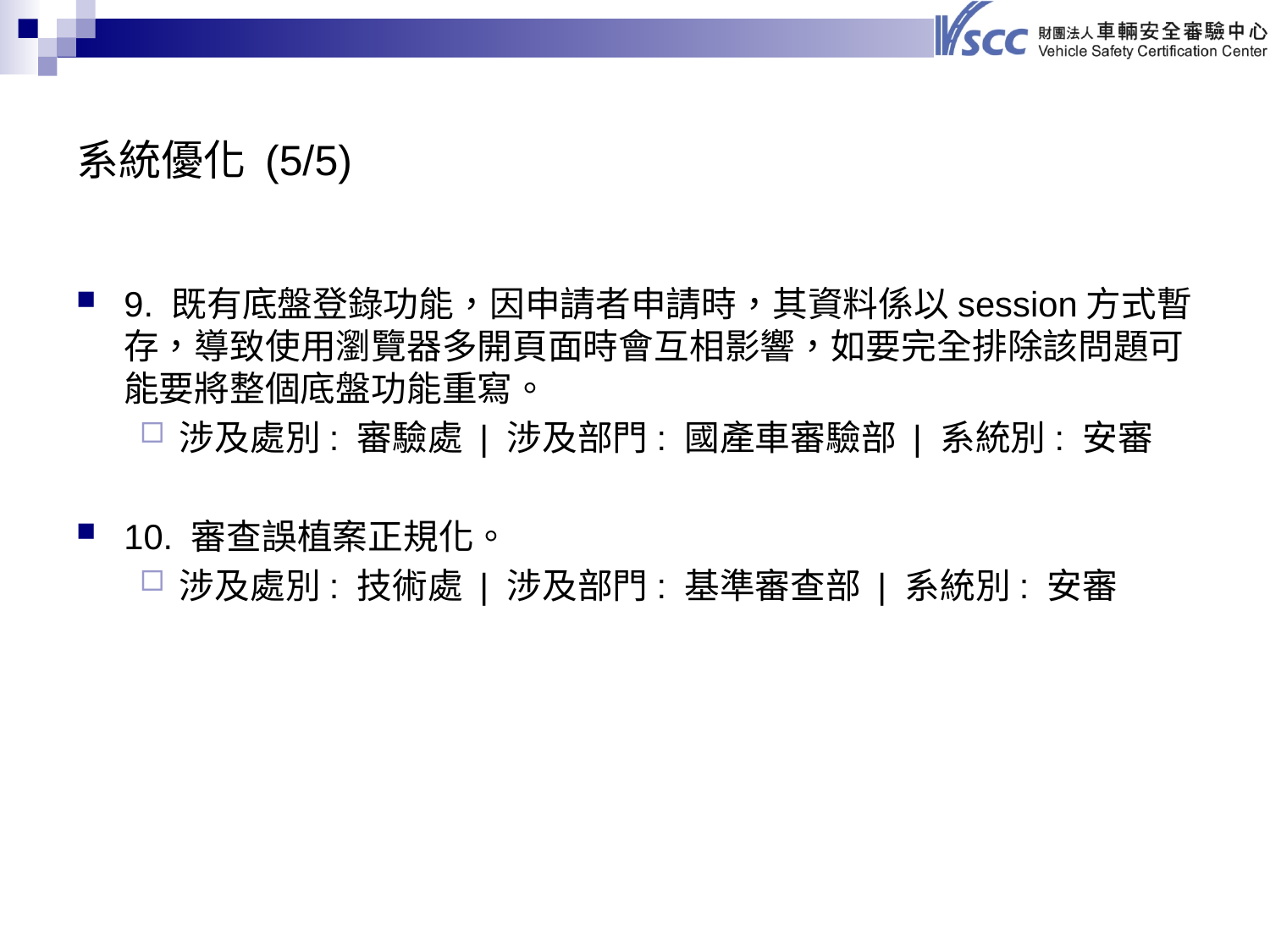

# 系統優化 (5/5)
9. 既有底盤登錄功能，因申請者申請時，其資料係以session方式暫存，導致使用瀏覽器多開頁面時會互相影響，如要完全排除該問題可能要將整個底盤功能重寫。
涉及處別: 審驗處 | 涉及部門: 國產車審驗部 | 系統別: 安審

10. 審查誤植案正規化。
涉及處別: 技術處 | 涉及部門: 基準審查部 | 系統別: 安審